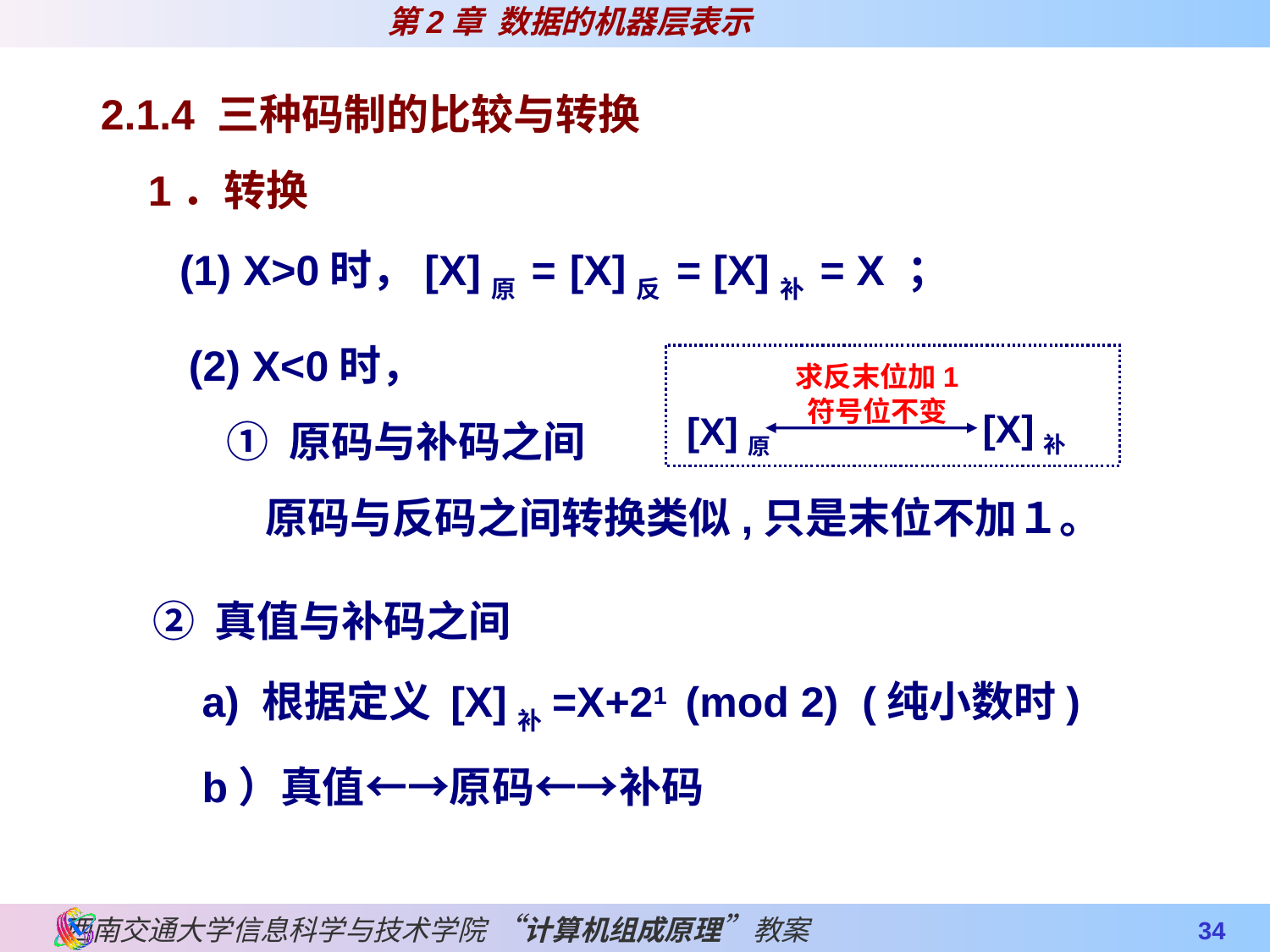

2.1.4 三种码制的比较与转换
    1．转换
 (1) X>0时，[X]原 =  [X]反 = [X]补 = X ；
(2) X<0时，
    ① 原码与补码之间
       原码与反码之间转换类似,只是末位不加１。

求反末位加1
符号位不变
[X]补
[X]原

           ② 真值与补码之间
             a) 根据定义 [X]补=X+21  (mod 2)  (纯小数时)
             b）真值←→原码←→补码